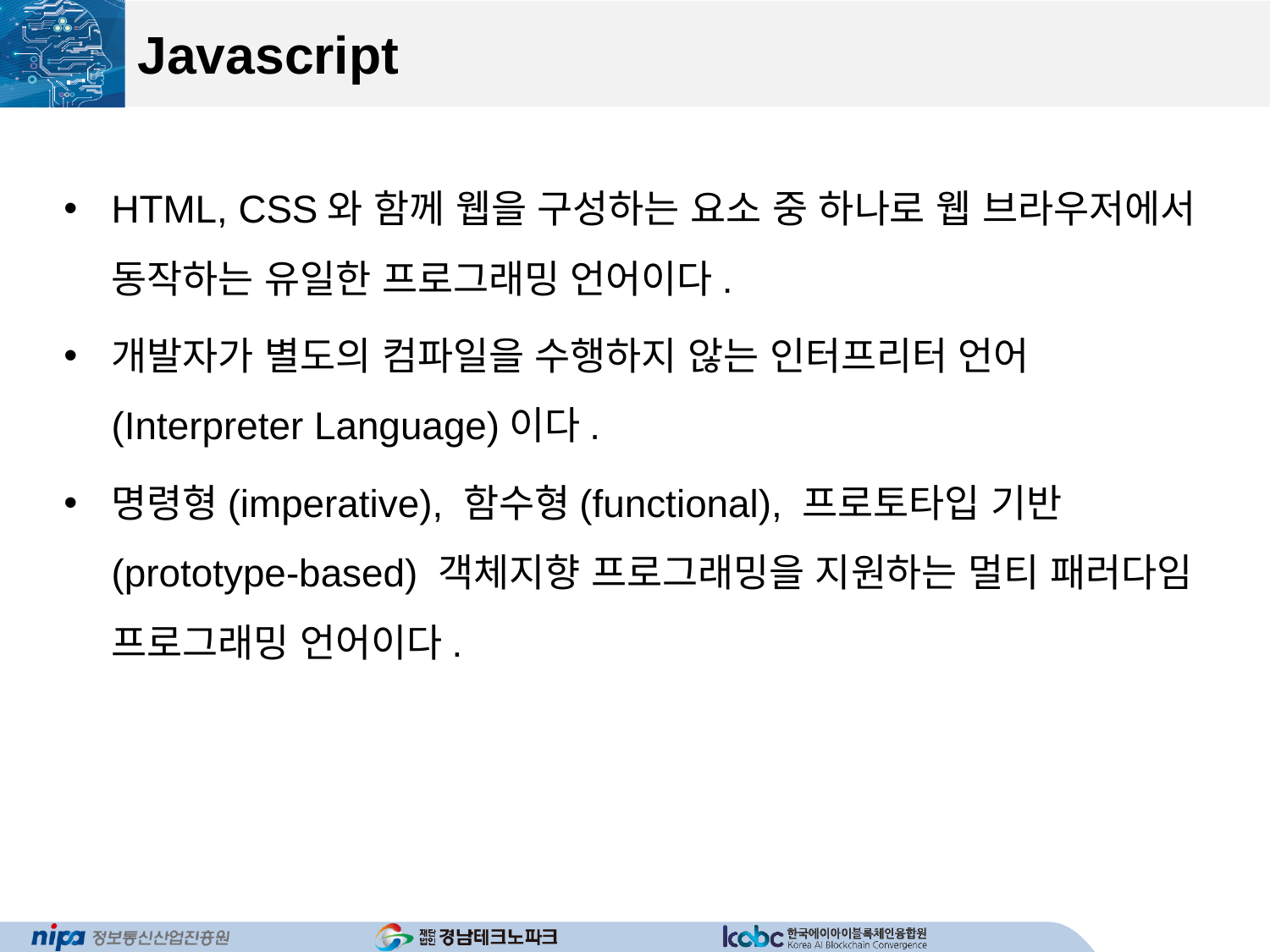

# Javascript
HTML, CSS와 함께 웹을 구성하는 요소 중 하나로 웹 브라우저에서 동작하는 유일한 프로그래밍 언어이다.
개발자가 별도의 컴파일을 수행하지 않는 인터프리터 언어(Interpreter Language)이다.
명령형(imperative), 함수형(functional), 프로토타입 기반(prototype-based) 객체지향 프로그래밍을 지원하는 멀티 패러다임 프로그래밍 언어이다.